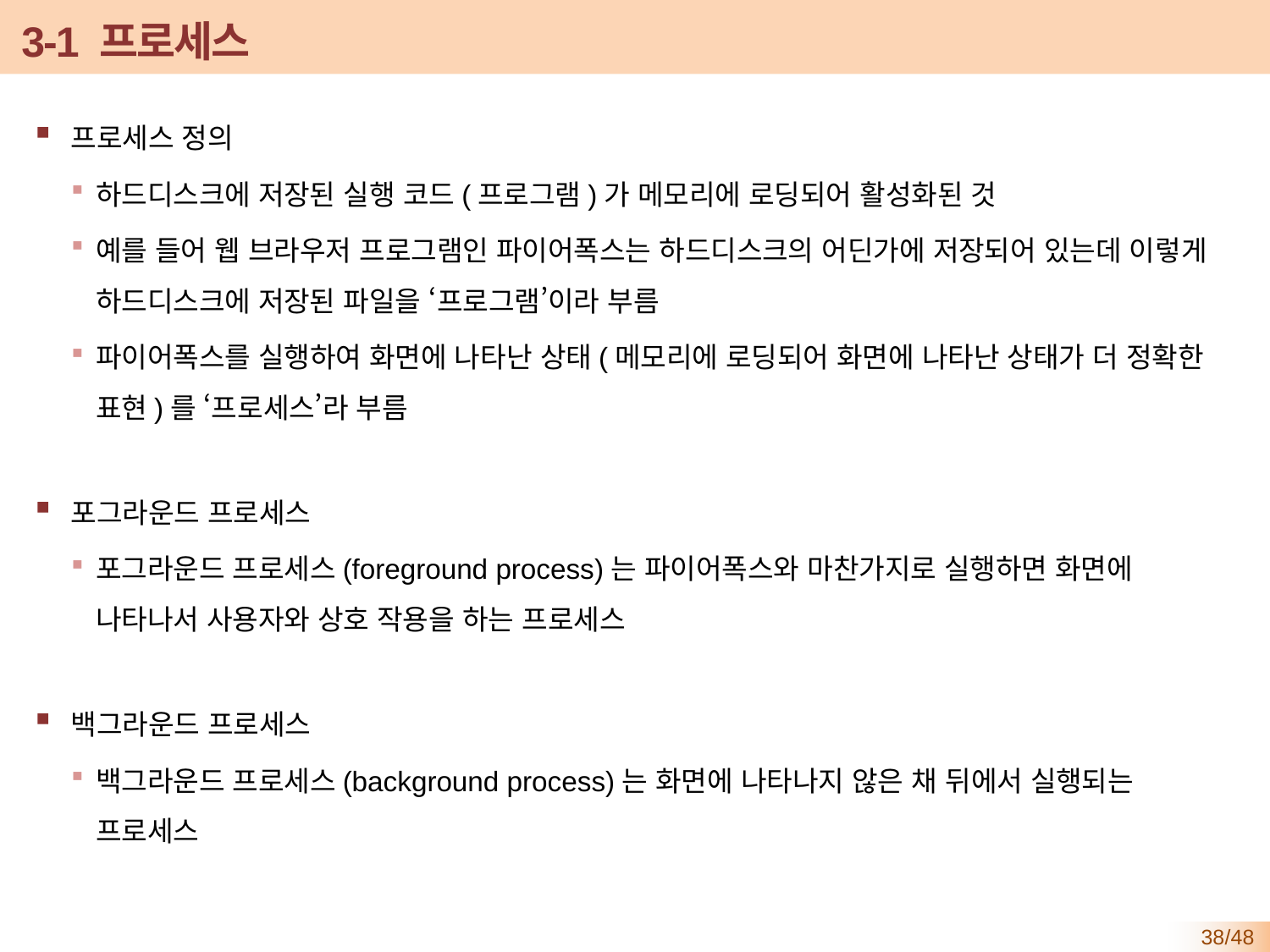

# 3-1 프로세스
프로세스 정의
하드디스크에 저장된 실행 코드(프로그램)가 메모리에 로딩되어 활성화된 것
예를 들어 웹 브라우저 프로그램인 파이어폭스는 하드디스크의 어딘가에 저장되어 있는데 이렇게 하드디스크에 저장된 파일을 ‘프로그램’이라 부름
파이어폭스를 실행하여 화면에 나타난 상태(메모리에 로딩되어 화면에 나타난 상태가 더 정확한 표현)를 ‘프로세스’라 부름

포그라운드 프로세스
포그라운드 프로세스(foreground process)는 파이어폭스와 마찬가지로 실행하면 화면에 나타나서 사용자와 상호 작용을 하는 프로세스

백그라운드 프로세스
백그라운드 프로세스(background process)는 화면에 나타나지 않은 채 뒤에서 실행되는 프로세스